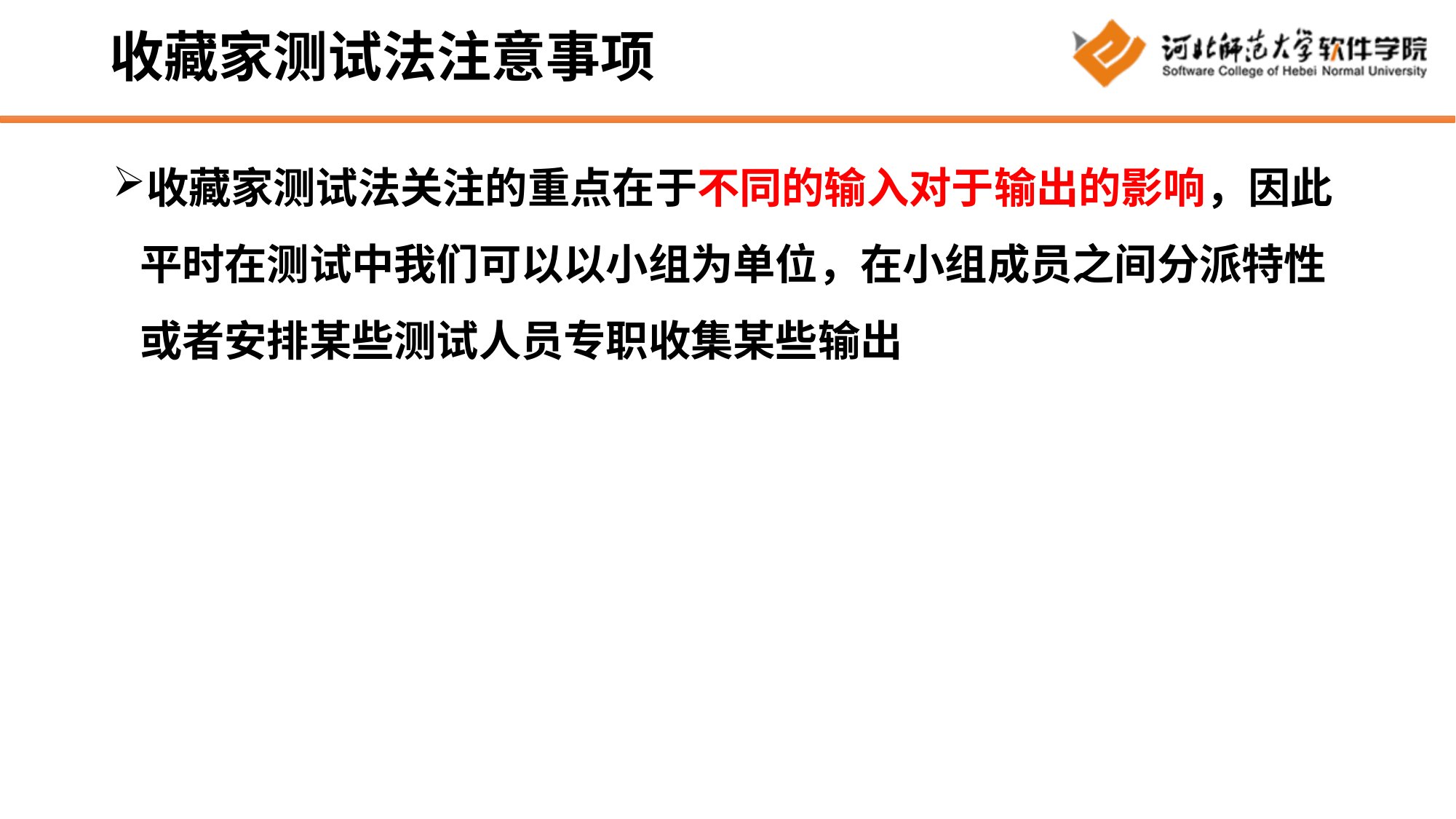

# 收藏家测试法注意事项
收藏家测试法关注的重点在于不同的输入对于输出的影响，因此平时在测试中我们可以以小组为单位，在小组成员之间分派特性或者安排某些测试人员专职收集某些输出